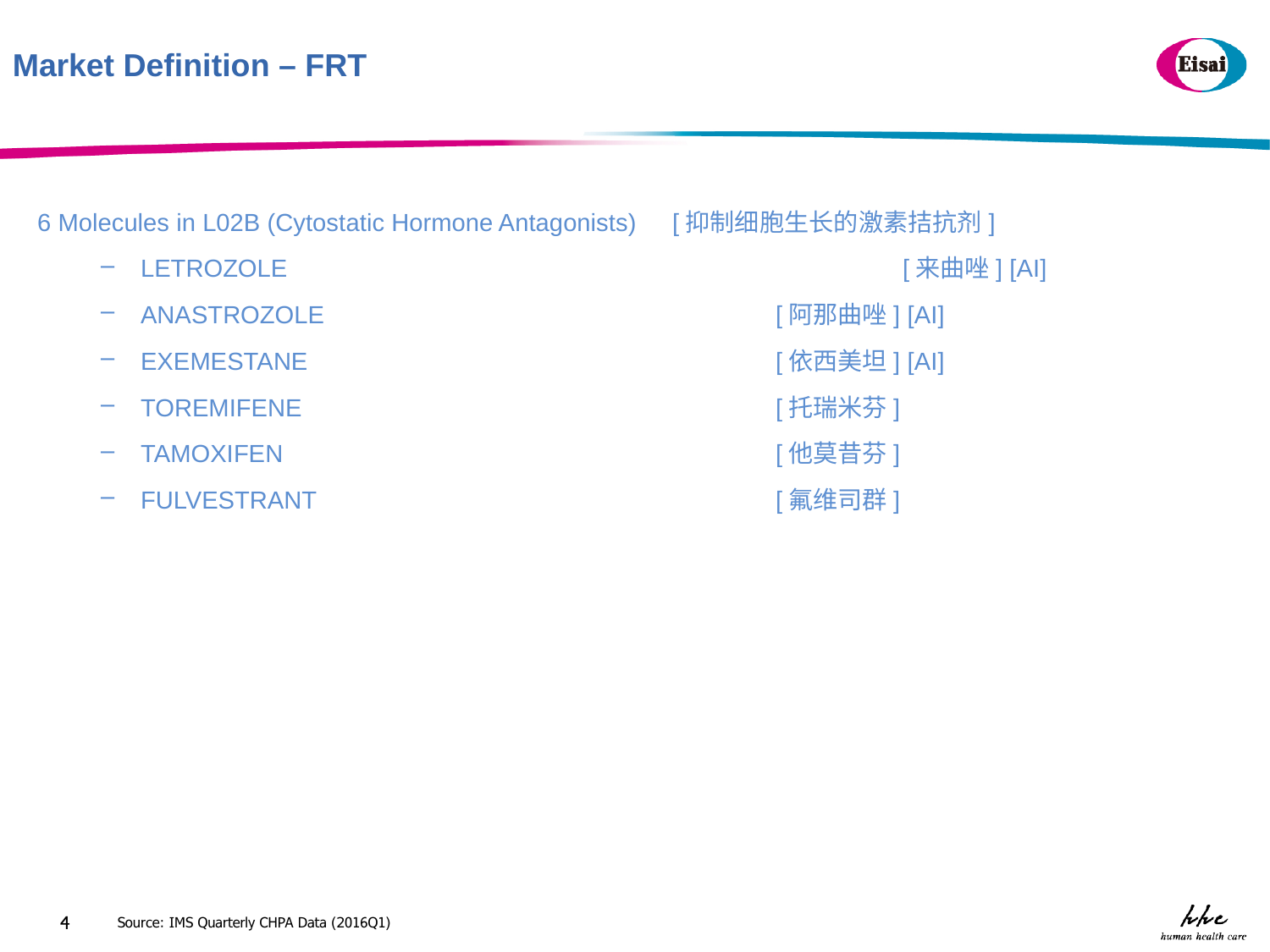

Market Definition – FRT
6 Molecules in L02B (Cytostatic Hormone Antagonists)	[抑制细胞生长的激素拮抗剂]
LETROZOLE					[来曲唑] [AI]
ANASTROZOLE				[阿那曲唑] [AI]
EXEMESTANE 				[依西美坦] [AI]
TOREMIFENE  				[托瑞米芬]
TAMOXIFEN   				[他莫昔芬]
FULVESTRANT				[氟维司群]
4
Source: IMS Quarterly CHPA Data (2016Q1)